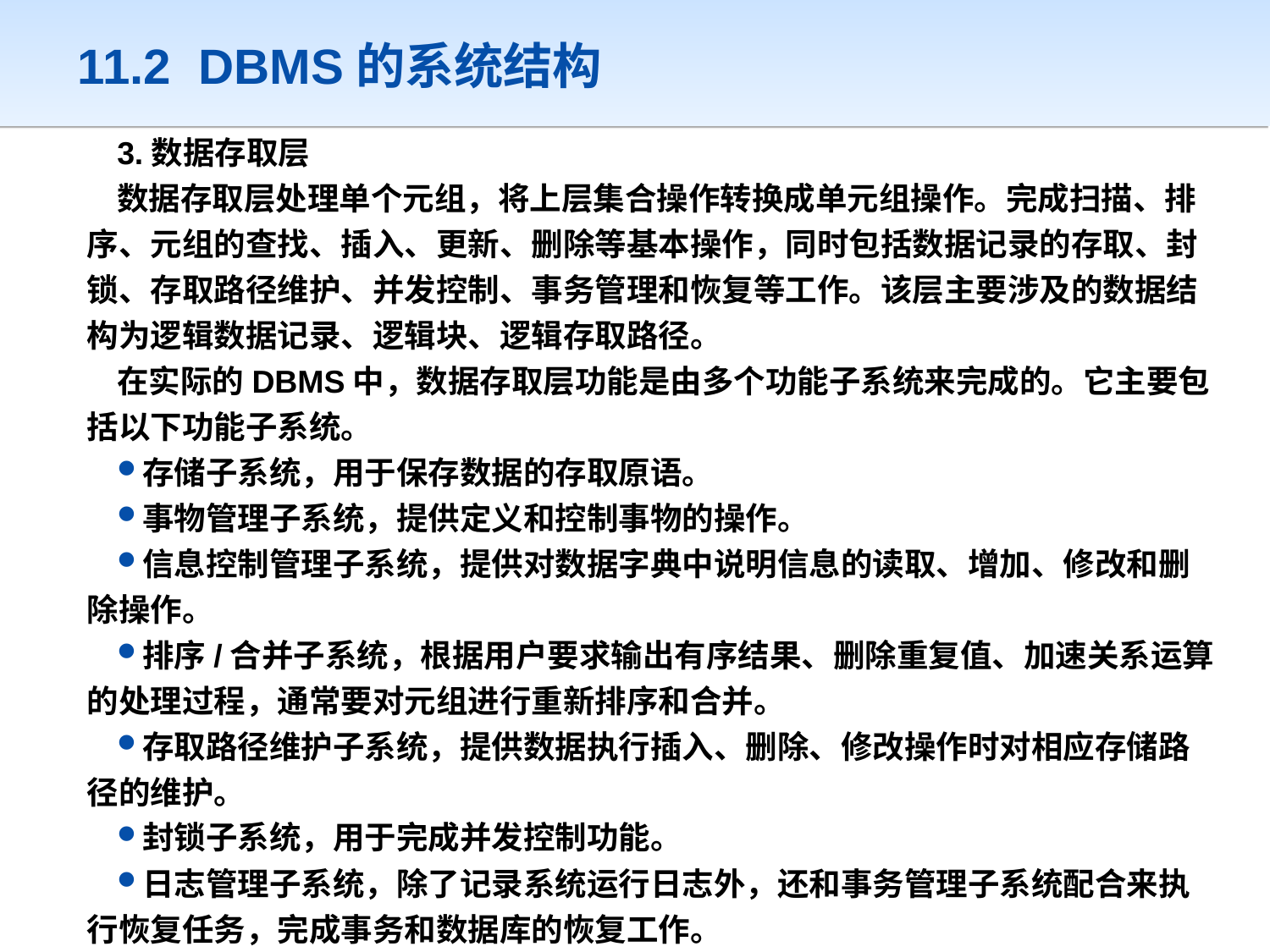

11.2  DBMS的系统结构
3.数据存取层
数据存取层处理单个元组，将上层集合操作转换成单元组操作。完成扫描、排序、元组的查找、插入、更新、删除等基本操作，同时包括数据记录的存取、封锁、存取路径维护、并发控制、事务管理和恢复等工作。该层主要涉及的数据结构为逻辑数据记录、逻辑块、逻辑存取路径。
在实际的DBMS中，数据存取层功能是由多个功能子系统来完成的。它主要包括以下功能子系统。
存储子系统，用于保存数据的存取原语。
事物管理子系统，提供定义和控制事物的操作。
信息控制管理子系统，提供对数据字典中说明信息的读取、增加、修改和删除操作。
排序/合并子系统，根据用户要求输出有序结果、删除重复值、加速关系运算的处理过程，通常要对元组进行重新排序和合并。
存取路径维护子系统，提供数据执行插入、删除、修改操作时对相应存储路径的维护。
封锁子系统，用于完成并发控制功能。
日志管理子系统，除了记录系统运行日志外，还和事务管理子系统配合来执行恢复任务，完成事务和数据库的恢复工作。